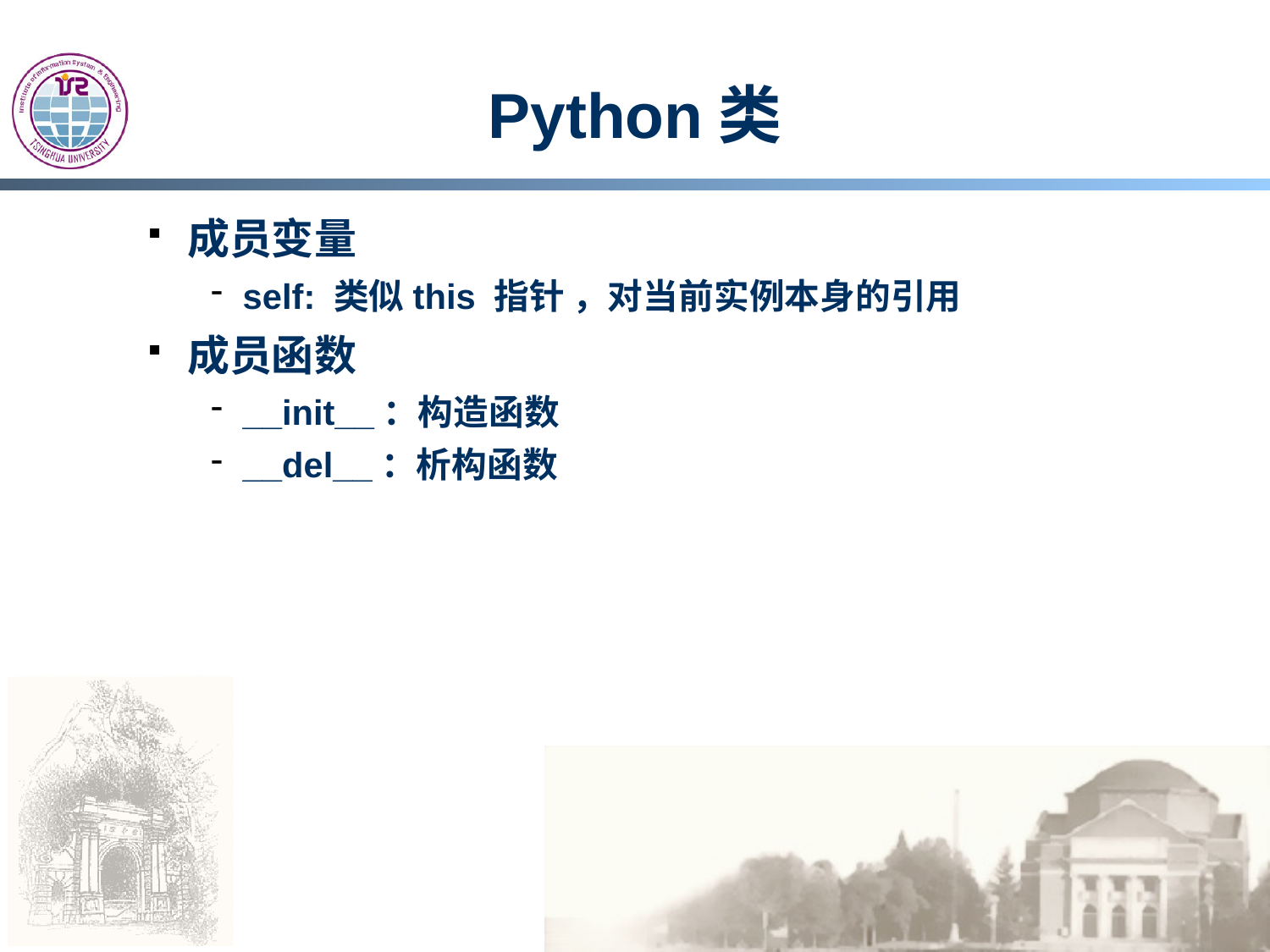

# Python类
成员变量
self: 类似this 指针 ，对当前实例本身的引用
成员函数
__init__：构造函数
__del__：析构函数